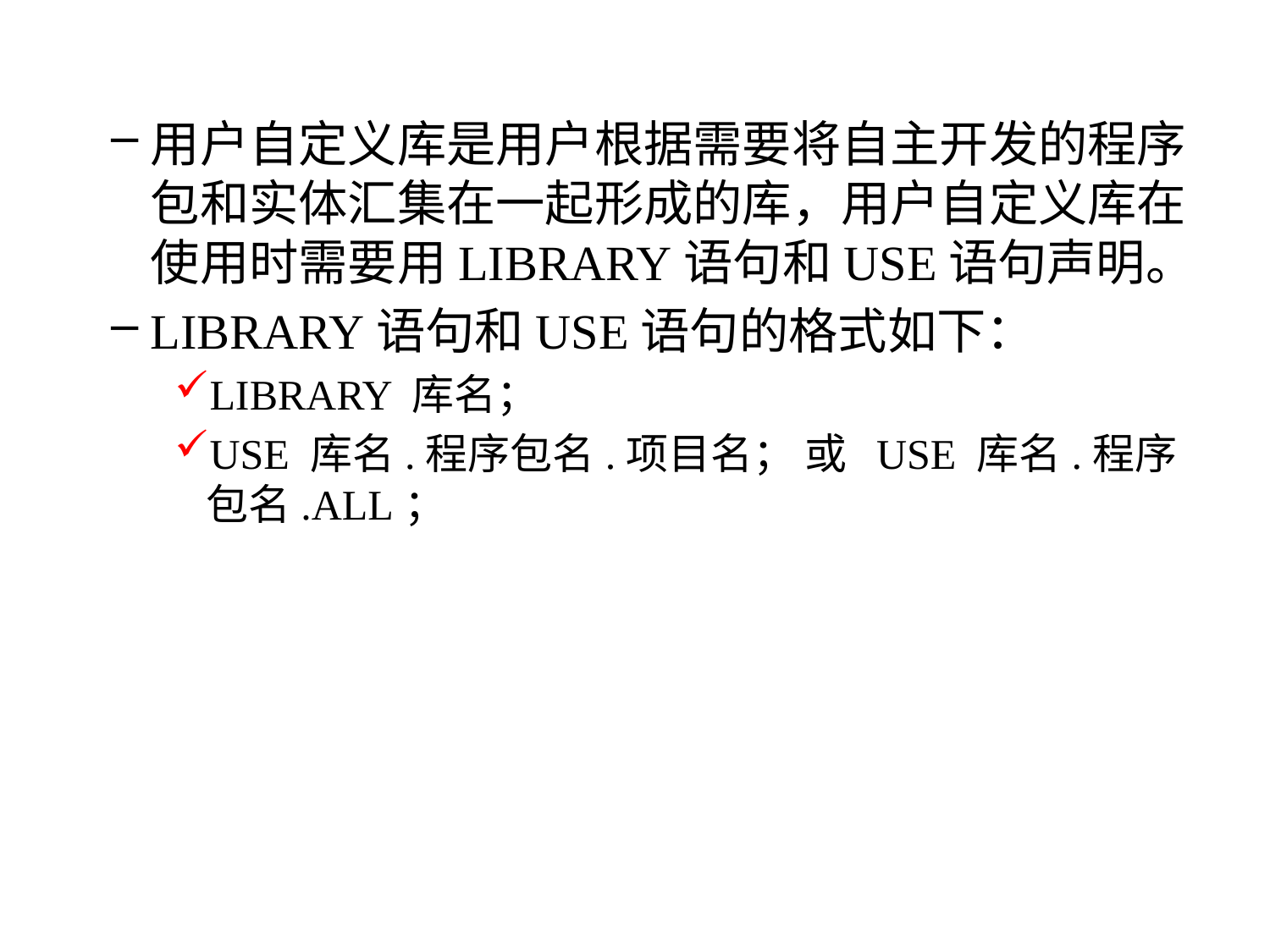

用户自定义库是用户根据需要将自主开发的程序包和实体汇集在一起形成的库，用户自定义库在使用时需要用LIBRARY语句和USE语句声明。
LIBRARY语句和USE语句的格式如下：
LIBRARY 库名；
USE 库名.程序包名.项目名； 或  USE 库名.程序包名.ALL；